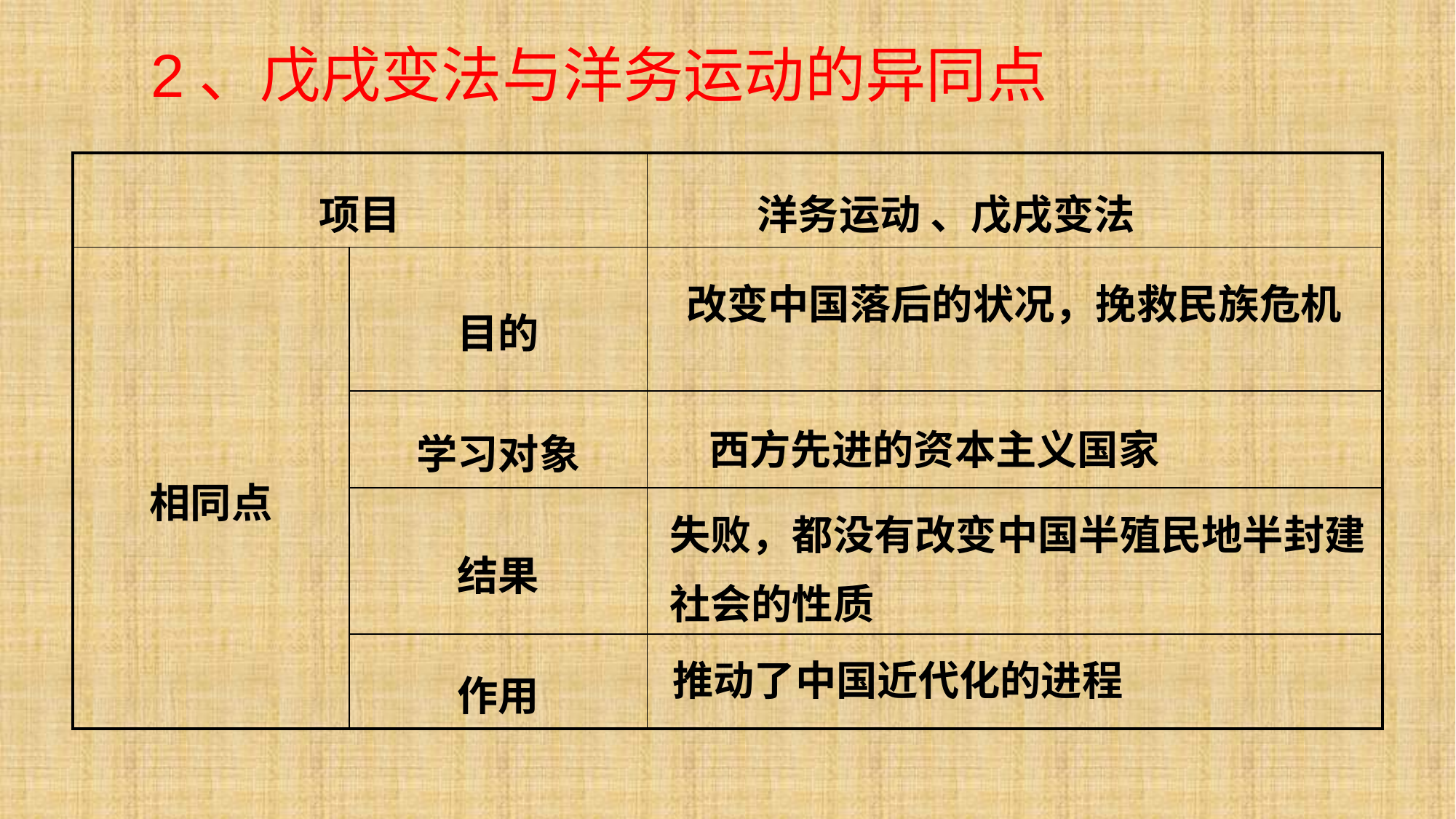

2、戊戌变法与洋务运动的异同点
| 项目 |  | 洋务运动 、戊戌变法 |
| --- | --- | --- |
| 相同点 | 目的 |  |
|  | 学习对象 |  |
|  | 结果 |  |
|  | 作用 |  |
改变中国落后的状况，挽救民族危机
西方先进的资本主义国家
失败，都没有改变中国半殖民地半封建社会的性质
推动了中国近代化的进程